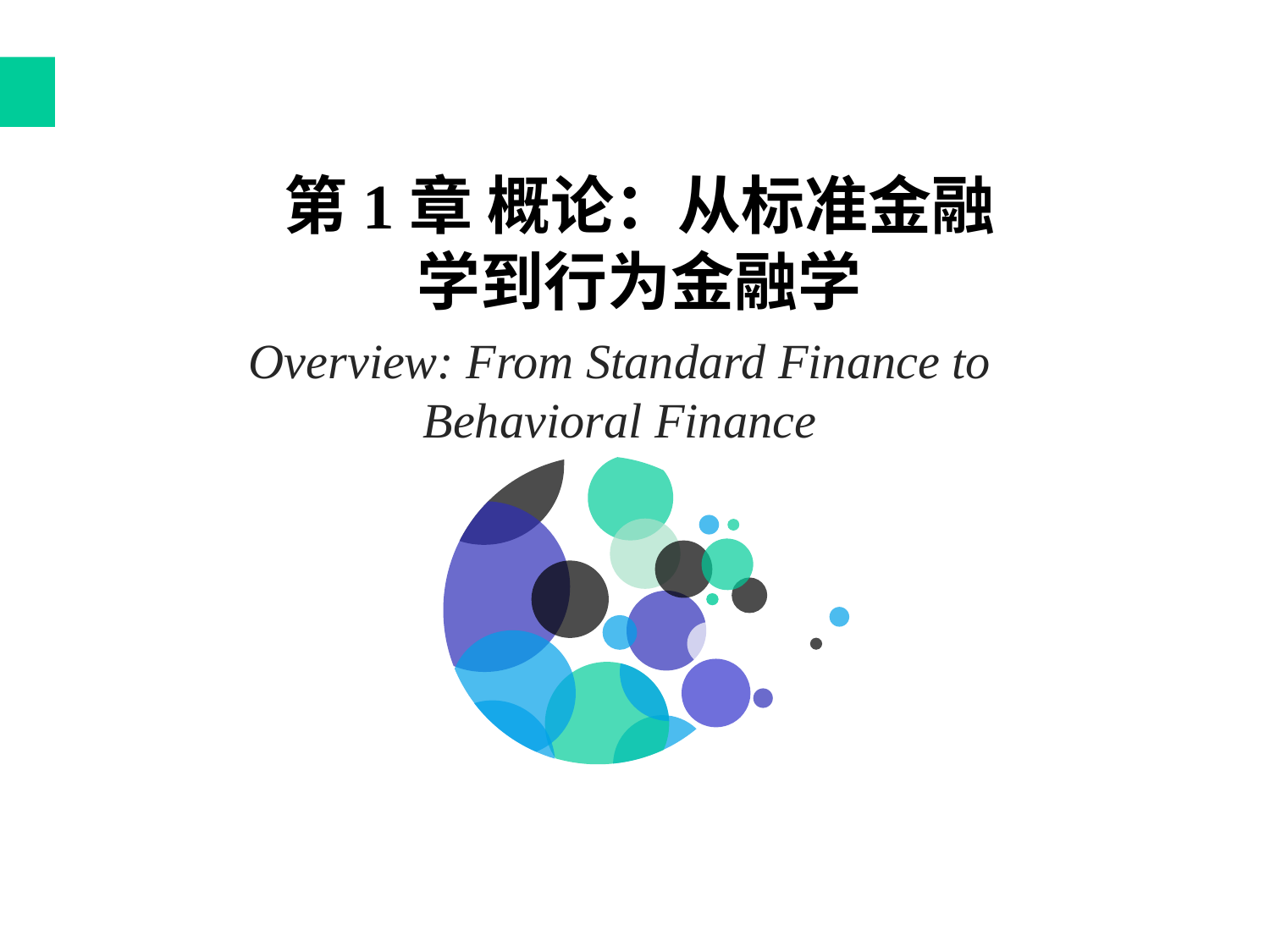

第1章 概论：从标准金融学到行为金融学

Overview: From Standard Finance to Behavioral Finance

12